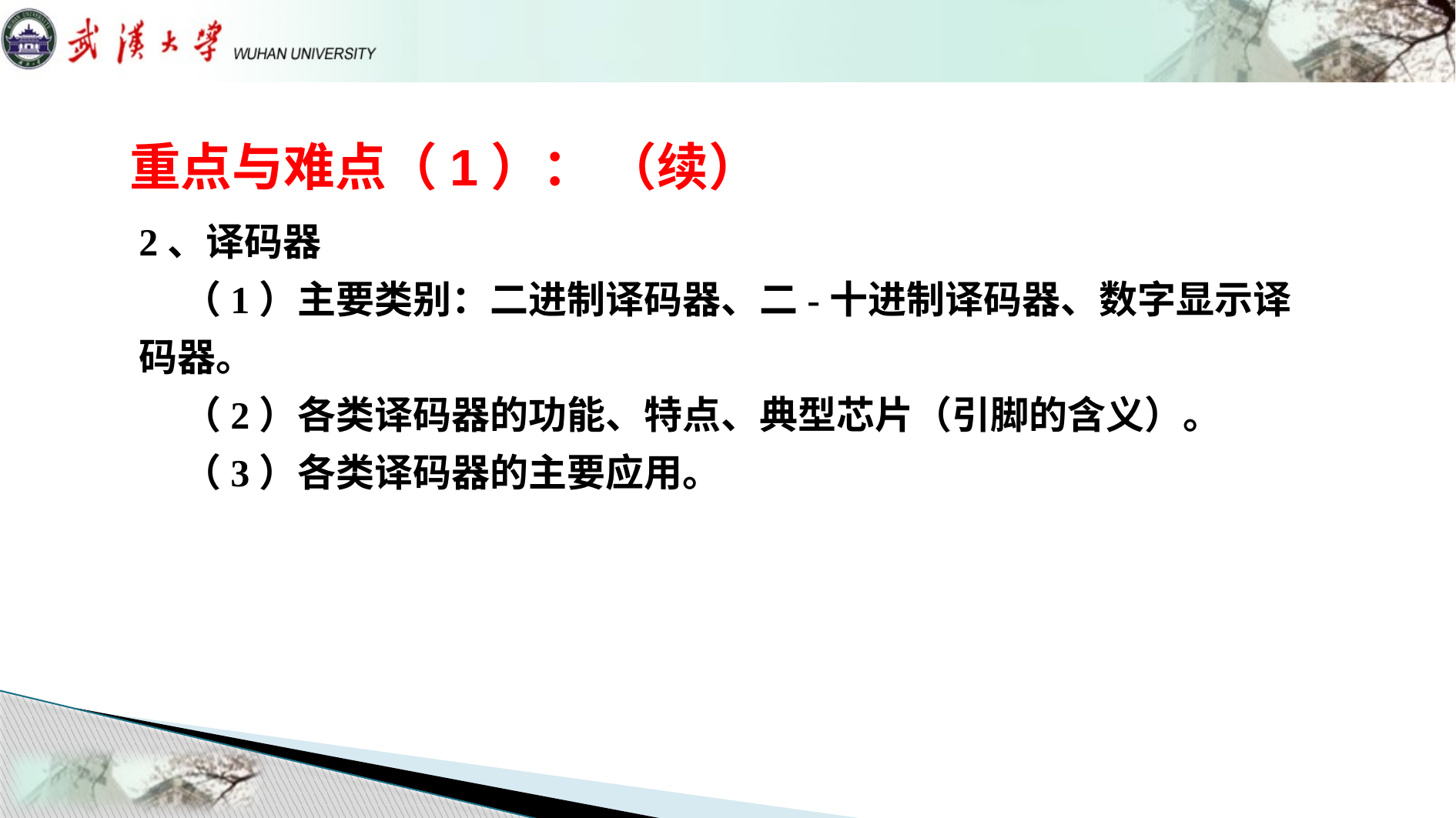

# 重点与难点（1）： （续）
2、译码器
    （1）主要类别：二进制译码器、二-十进制译码器、数字显示译码器。
    （2）各类译码器的功能、特点、典型芯片（引脚的含义）。
    （3）各类译码器的主要应用。